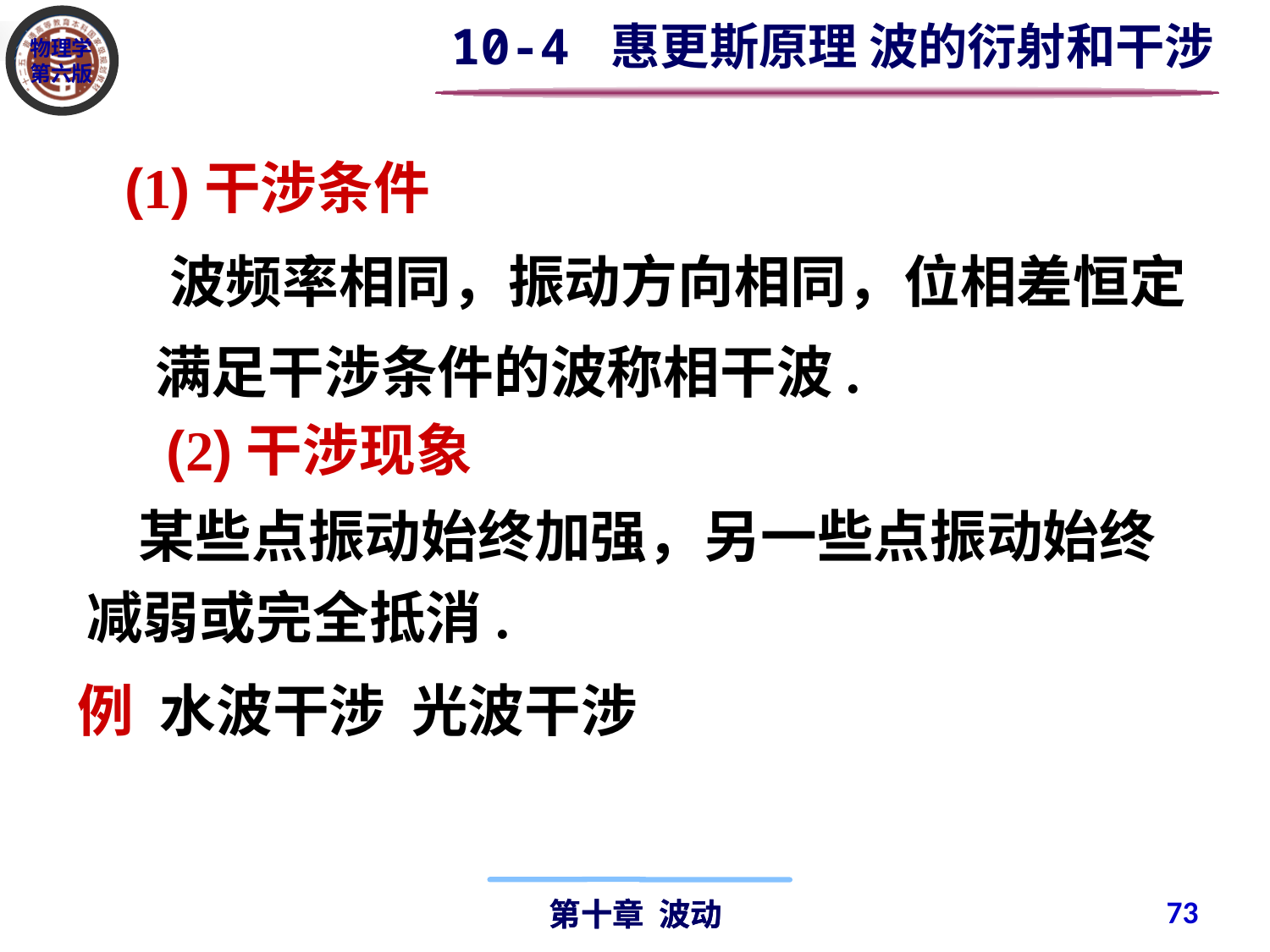

10-4 惠更斯原理 波的衍射和干涉

(1)干涉条件
波频率相同，振动方向相同，位相差恒定
满足干涉条件的波称相干波.
(2)干涉现象
   某些点振动始终加强，另一些点振动始终减弱或完全抵消.
例  水波干涉  光波干涉
73